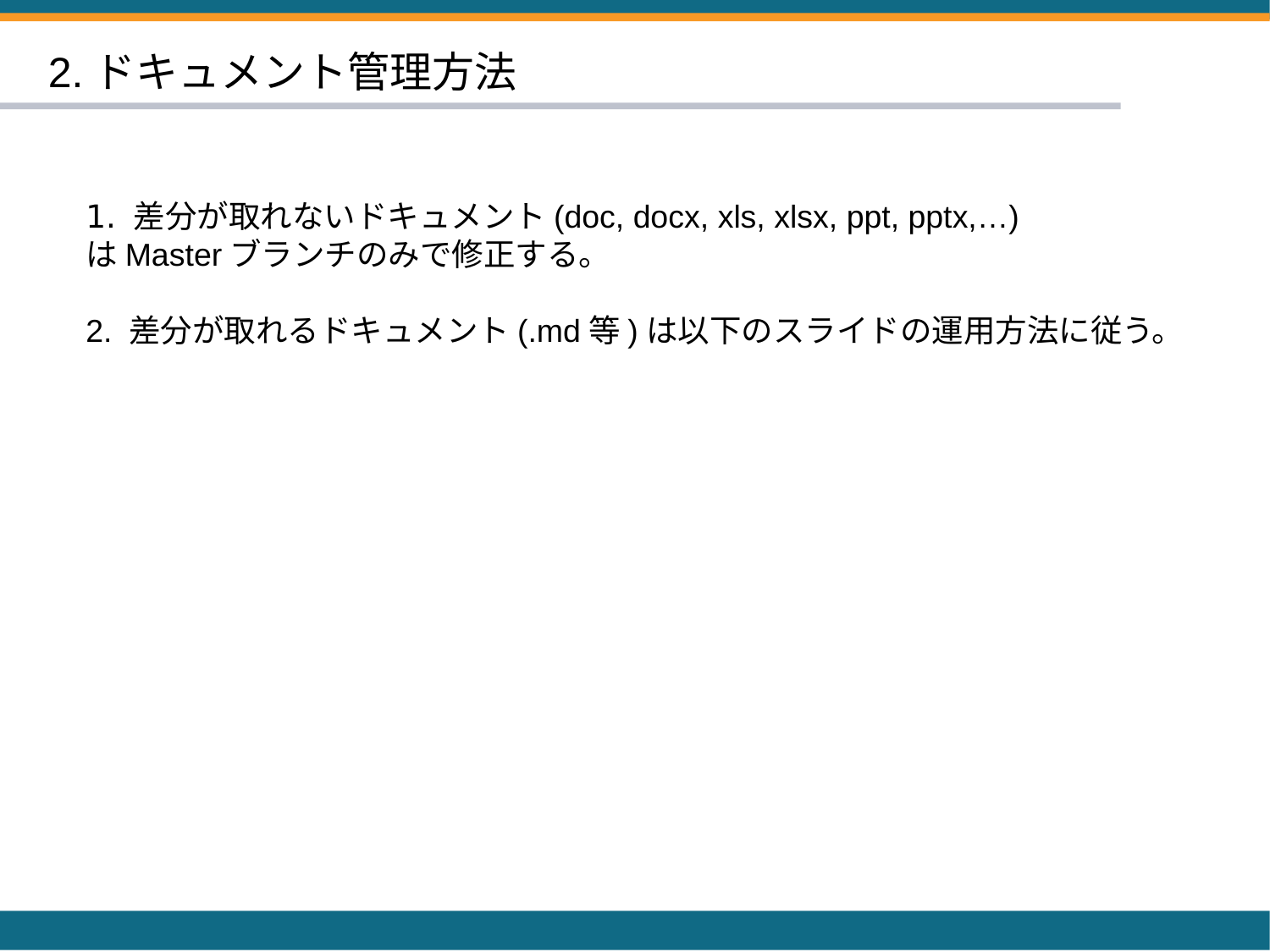

2.ドキュメント管理方法

差分が取れないドキュメント(doc, docx, xls, xlsx, ppt, pptx,…)
はMasterブランチのみで修正する。

2. 差分が取れるドキュメント(.md等)は以下のスライドの運用方法に従う。